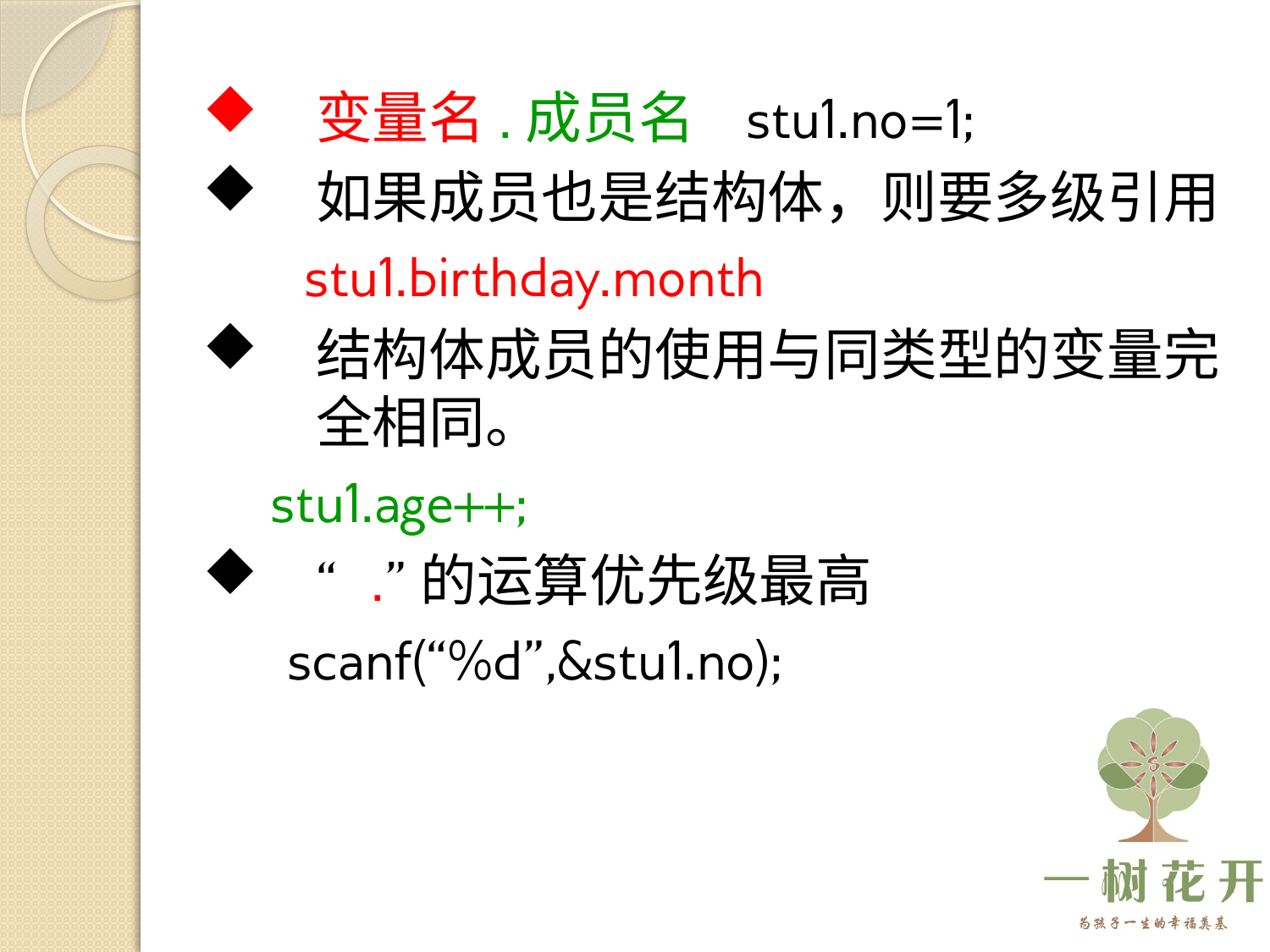

变量名.成员名   stu1.no=1;
如果成员也是结构体，则要多级引用
      stu1.birthday.month
结构体成员的使用与同类型的变量完全相同。
    stu1.age++;
“  .”的运算优先级最高
     scanf(“%d”,&stu1.no);
6